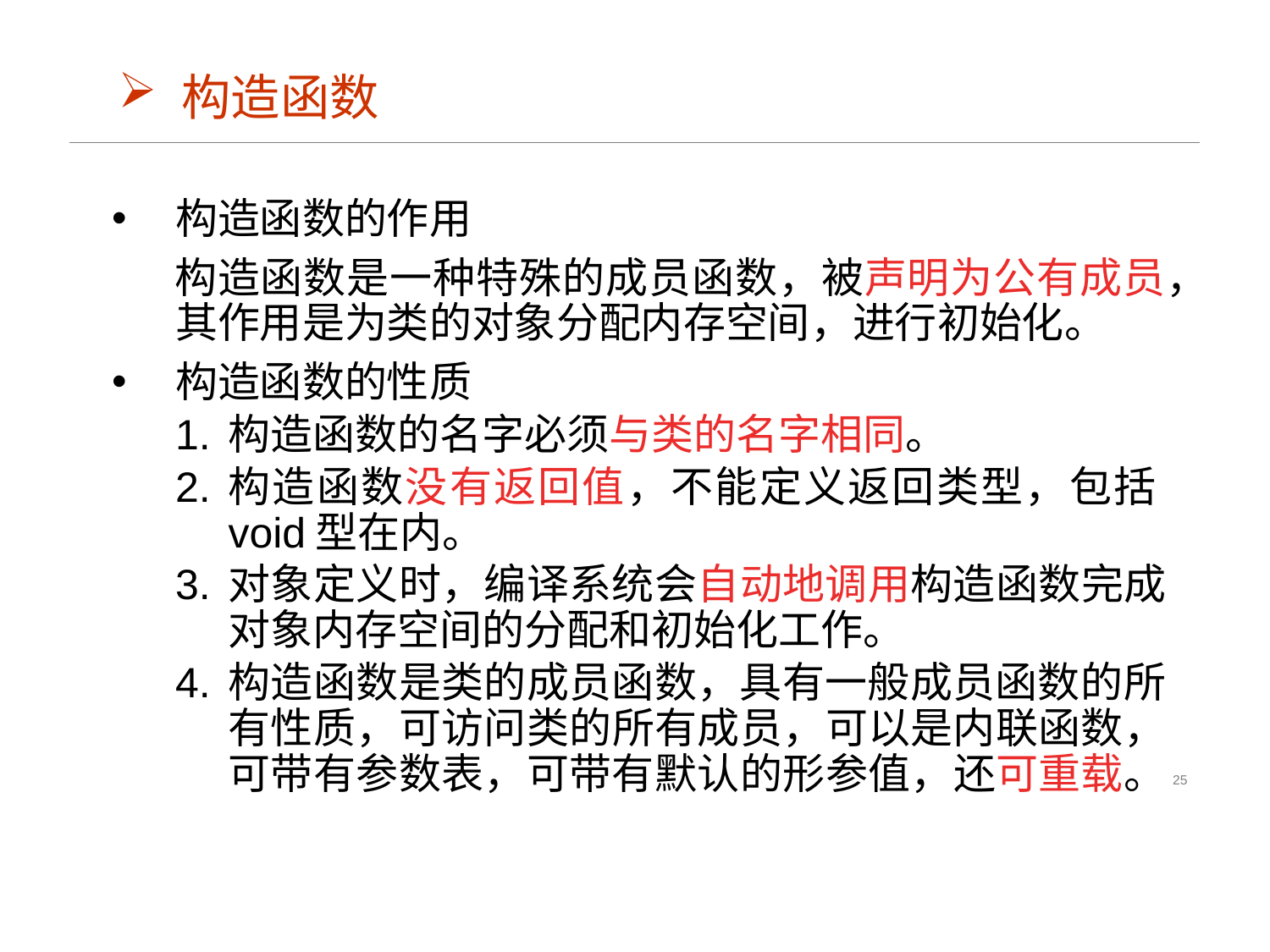

构造函数

构造函数的作用
     构造函数是一种特殊的成员函数，被声明为公有成员，其作用是为类的对象分配内存空间，进行初始化。
构造函数的性质
构造函数的名字必须与类的名字相同。
构造函数没有返回值，不能定义返回类型，包括void型在内。
对象定义时，编译系统会自动地调用构造函数完成对象内存空间的分配和初始化工作。
构造函数是类的成员函数，具有一般成员函数的所有性质，可访问类的所有成员，可以是内联函数，可带有参数表，可带有默认的形参值，还可重载。
25